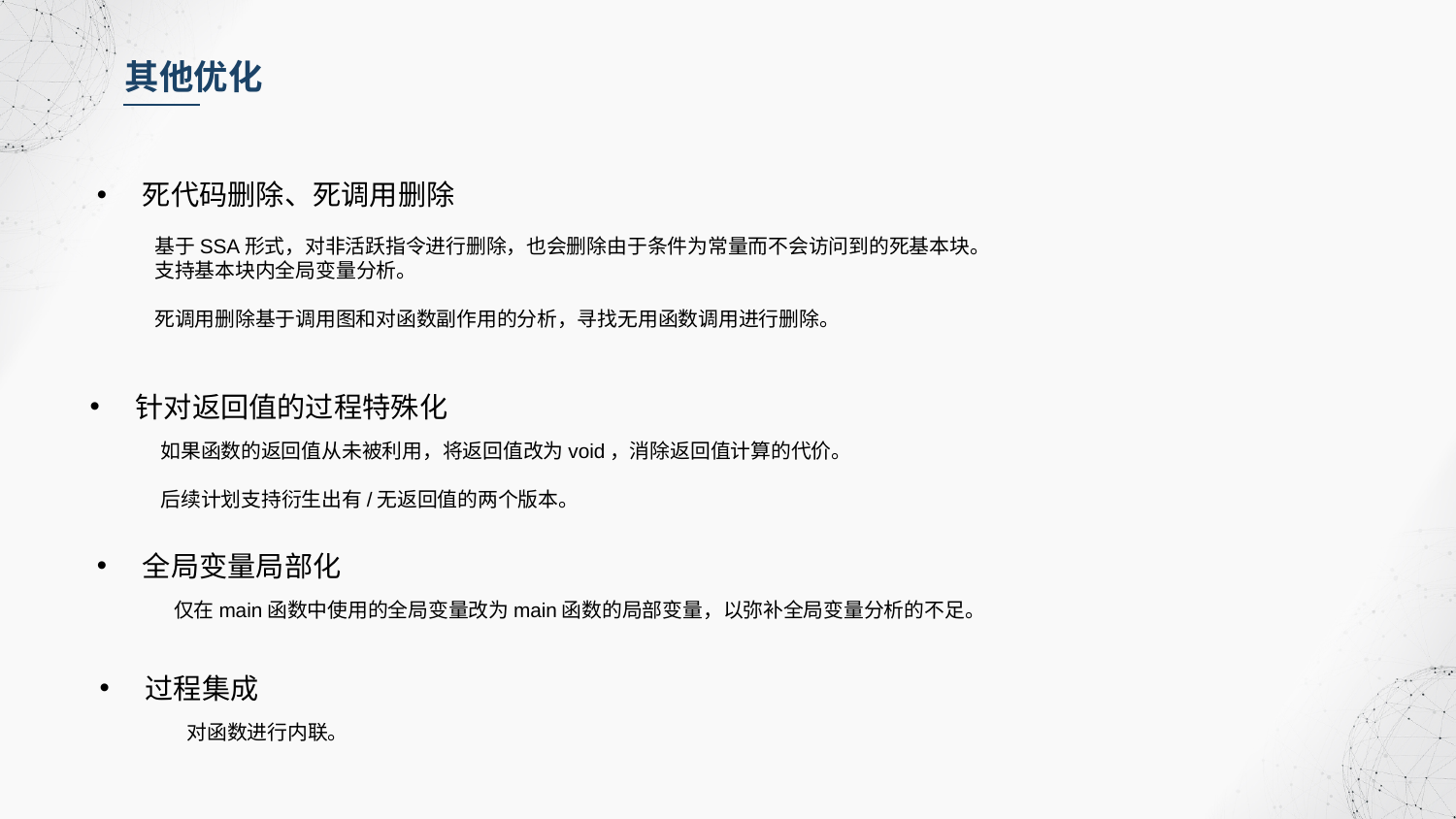

其他优化

死代码删除、死调用删除
基于SSA形式，对非活跃指令进行删除，也会删除由于条件为常量而不会访问到的死基本块。
支持基本块内全局变量分析。

死调用删除基于调用图和对函数副作用的分析，寻找无用函数调用进行删除。

针对返回值的过程特殊化
如果函数的返回值从未被利用，将返回值改为void，消除返回值计算的代价。

后续计划支持衍生出有/无返回值的两个版本。

全局变量局部化
仅在main函数中使用的全局变量改为main函数的局部变量，以弥补全局变量分析的不足。

过程集成
对函数进行内联。